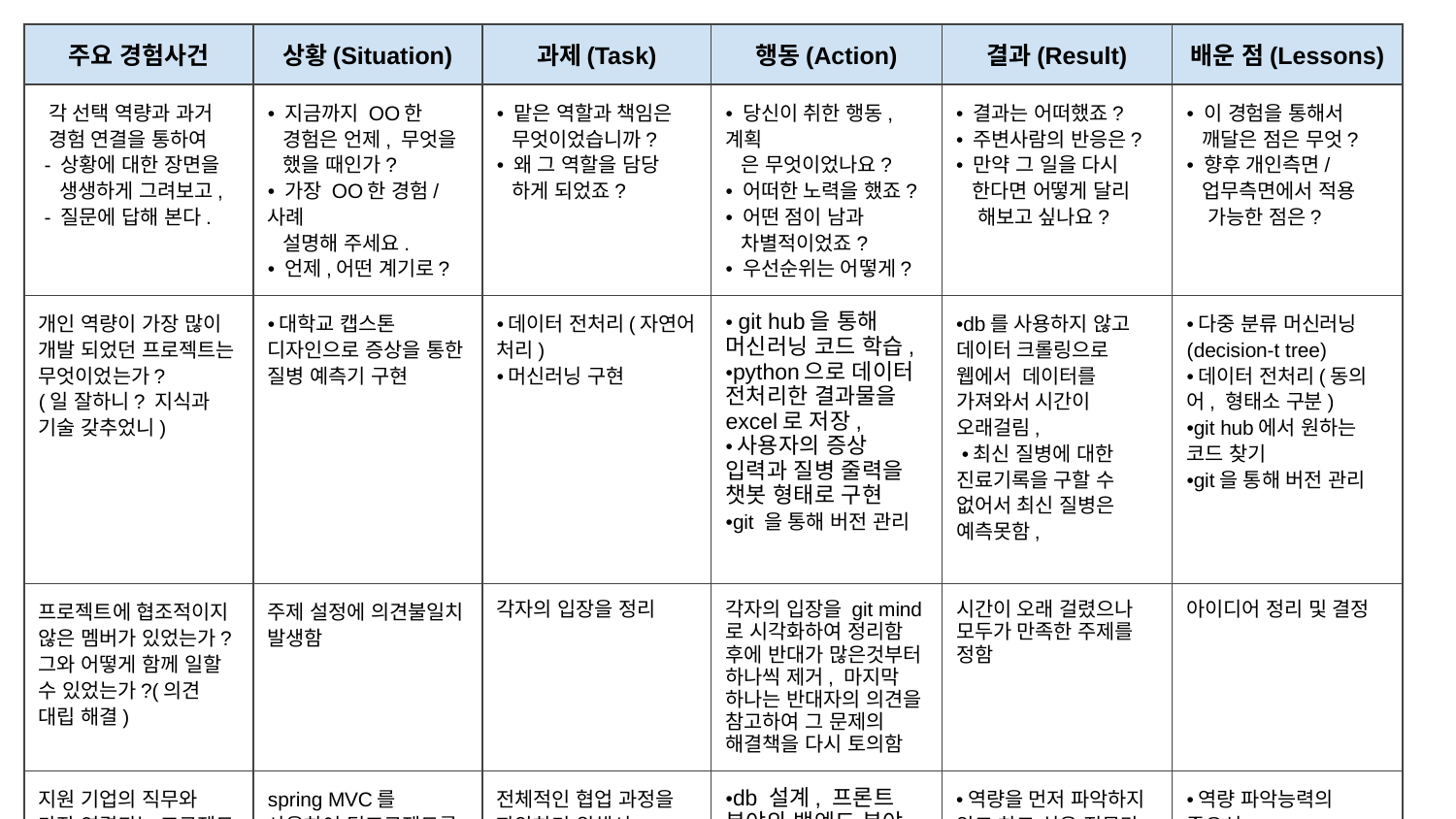

| 주요 경험사건 | 상황(Situation) | 과제(Task) | 행동(Action) | 결과(Result) | 배운 점(Lessons) |
| --- | --- | --- | --- | --- | --- |
| 각 선택 역량과 과거 경험 연결을 통하여 - 상황에 대한 장면을 생생하게 그려보고, - 질문에 답해 본다. | • 지금까지 OO한 경험은 언제, 무엇을 했을 때인가? • 가장 OO한 경험/사례 설명해 주세요. • 언제,어떤 계기로? | • 맡은 역할과 책임은 무엇이었습니까? • 왜 그 역할을 담당 하게 되었죠? | • 당신이 취한 행동,계획 은 무엇이었나요? • 어떠한 노력을 했죠? • 어떤 점이 남과 차별적이었죠? • 우선순위는 어떻게? | • 결과는 어떠했죠? • 주변사람의 반응은? • 만약 그 일을 다시 한다면 어떻게 달리 해보고 싶나요? | • 이 경험을 통해서 깨달은 점은 무엇? • 향후 개인측면/ 업무측면에서 적용 가능한 점은? |
| 개인 역량이 가장 많이 개발 되었던 프로젝트는 무엇이었는가? (일 잘하니? 지식과 기술 갖추었니) | •대학교 캡스톤 디자인으로 증상을 통한 질병 예측기 구현 | •데이터 전처리(자연어 처리) •머신러닝 구현 | • git hub을 통해 머신러닝 코드 학습, •python으로 데이터 전처리한 결과물을 excel로 저장, •사용자의 증상 입력과 질병 줄력을 챗봇 형태로 구현 •git 을 통해 버전 관리 | •db를 사용하지 않고 데이터 크롤링으로 웹에서 데이터를 가져와서 시간이 오래걸림, •최신 질병에 대한 진료기록을 구할 수 없어서 최신 질병은 예측못함, | •다중 분류 머신러닝(decision-t tree) •데이터 전처리(동의어, 형태소 구분) •git hub에서 원하는 코드 찾기 •git을 통해 버전 관리 |
| 프로젝트에 협조적이지 않은 멤버가 있었는가? 그와 어떻게 함께 일할 수 있었는가?(의견 대립 해결) | 주제 설정에 의견불일치 발생함 | 각자의 입장을 정리 | 각자의 입장을 git mind로 시각화하여 정리함 후에 반대가 많은것부터 하나씩 제거, 마지막 하나는 반대자의 의견을 참고하여 그 문제의 해결책을 다시 토의함 | 시간이 오래 걸렸으나 모두가 만족한 주제를 정함 | 아이디어 정리 및 결정 |
| 지원 기업의 직무와 가장 연결되는 프로젝트 경험은 무엇인가?(일 잘하니? 지식과 기술 갖추었니) | spring MVC를 사용하여 팀프로젝트를 함 | 전체적인 협업 과정을 파악하기 위해서 조장역할을 하였고 서비스 로직을 구현하기 위해 백엔드 역할을 함 | •db 설계, 프론트 분야와 백엔드 분야 통합 작업, 서비스 로직 구현, 페이지 , 동적처리, jsp, controller 간 변수 주고 받기 •팀원들 관심사와 능력에 맞게 역할 분담, 아이디어 정리 및 구현, 일정 계획 리더십 부분도 좋으나, 이번에는 개발에서 본인의 주요 시도와 과정을 상세히 기재하는 것을 추천 | •역량을 먼저 파악하지 않고 하고 싶은 직무만 파악하고 프로젝트를 진행해서 시간적인 효율성이 없었음, 다음프로젝트 때는 각자의 역량을 파악한후 프로젝트를 할 것임 | •역량 파악능력의 중요성 프론트 분야와 백엔드 분야 협업시 주의 할점 파악 db설계 방법 |